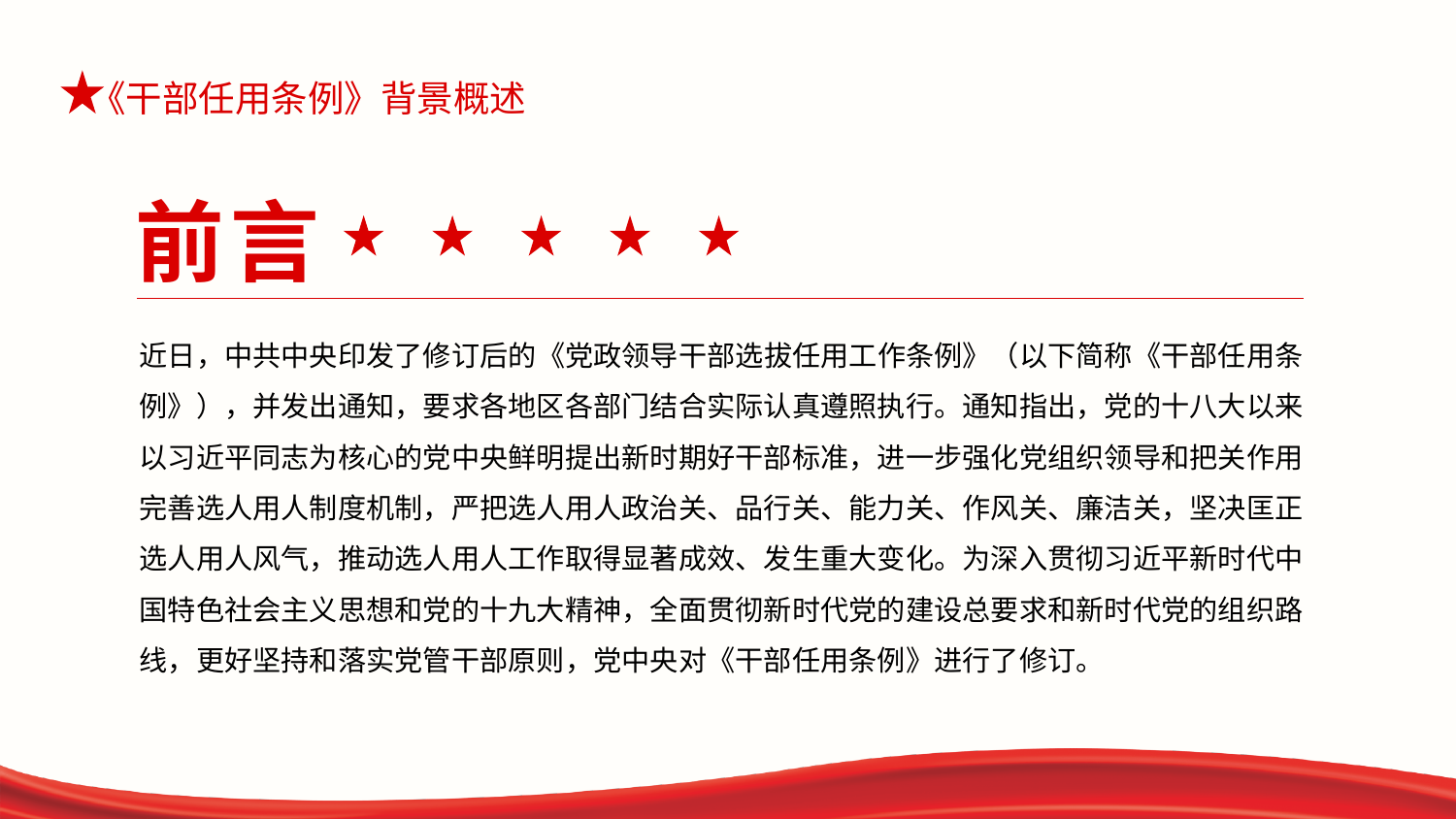

前言

近日，中共中央印发了修订后的《党政领导干部选拔任用工作条例》（以下简称《干部任用条例》），并发出通知，要求各地区各部门结合实际认真遵照执行。通知指出，党的十八大以来以习近平同志为核心的党中央鲜明提出新时期好干部标准，进一步强化党组织领导和把关作用完善选人用人制度机制，严把选人用人政治关、品行关、能力关、作风关、廉洁关，坚决匡正选人用人风气，推动选人用人工作取得显著成效、发生重大变化。为深入贯彻习近平新时代中国特色社会主义思想和党的十九大精神，全面贯彻新时代党的建设总要求和新时代党的组织路线，更好坚持和落实党管干部原则，党中央对《干部任用条例》进行了修订。